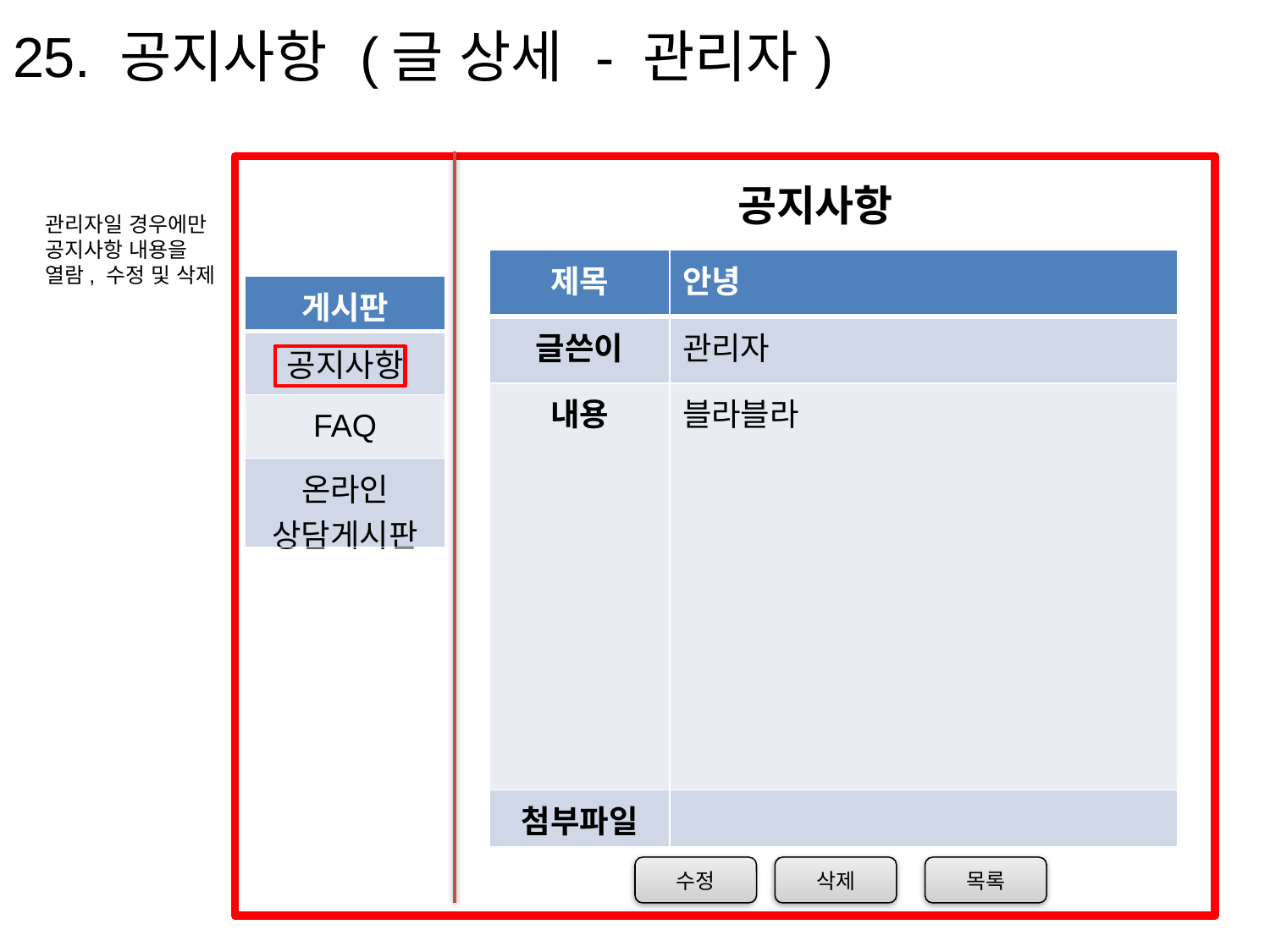

25. 공지사항 (글 상세 - 관리자)

공지사항
관리자일 경우에만
공지사항 내용을
열람, 수정 및 삭제
| 제목 | 안녕 |
| --- | --- |
| 글쓴이 | 관리자 |
| 내용 | 블라블라 |
| 첨부파일 |  |
| 게시판 |
| --- |
| 공지사항 |
| FAQ |
| 온라인 상담게시판 |

수정
삭제
목록